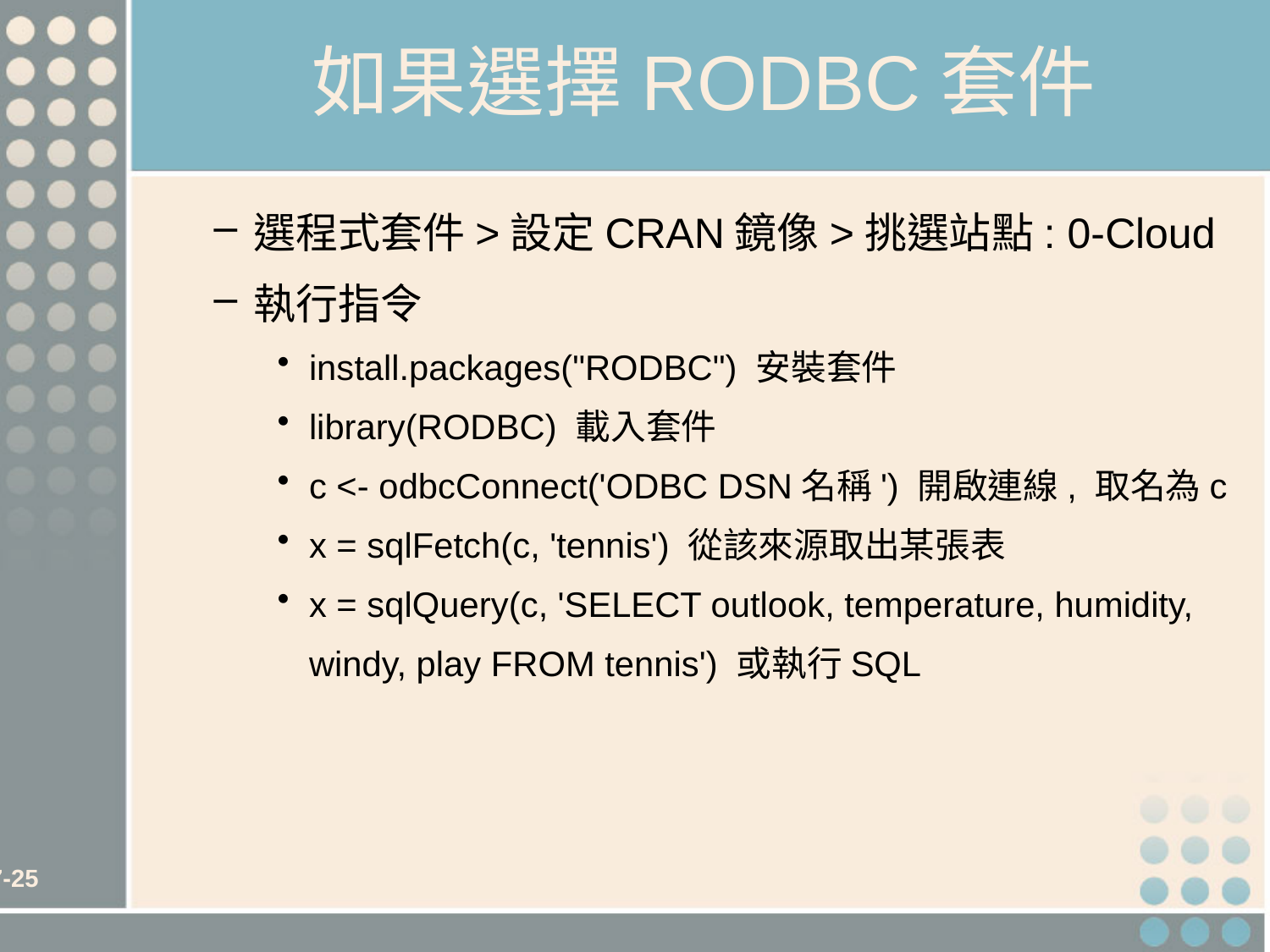

# 如果選擇RODBC套件
選程式套件>設定CRAN鏡像>挑選站點: 0-Cloud
執行指令
install.packages("RODBC") 安裝套件
library(RODBC) 載入套件
c <- odbcConnect('ODBC DSN名稱') 開啟連線, 取名為c
x = sqlFetch(c, 'tennis') 從該來源取出某張表
x = sqlQuery(c, 'SELECT outlook, temperature, humidity, windy, play FROM tennis') 或執行SQL